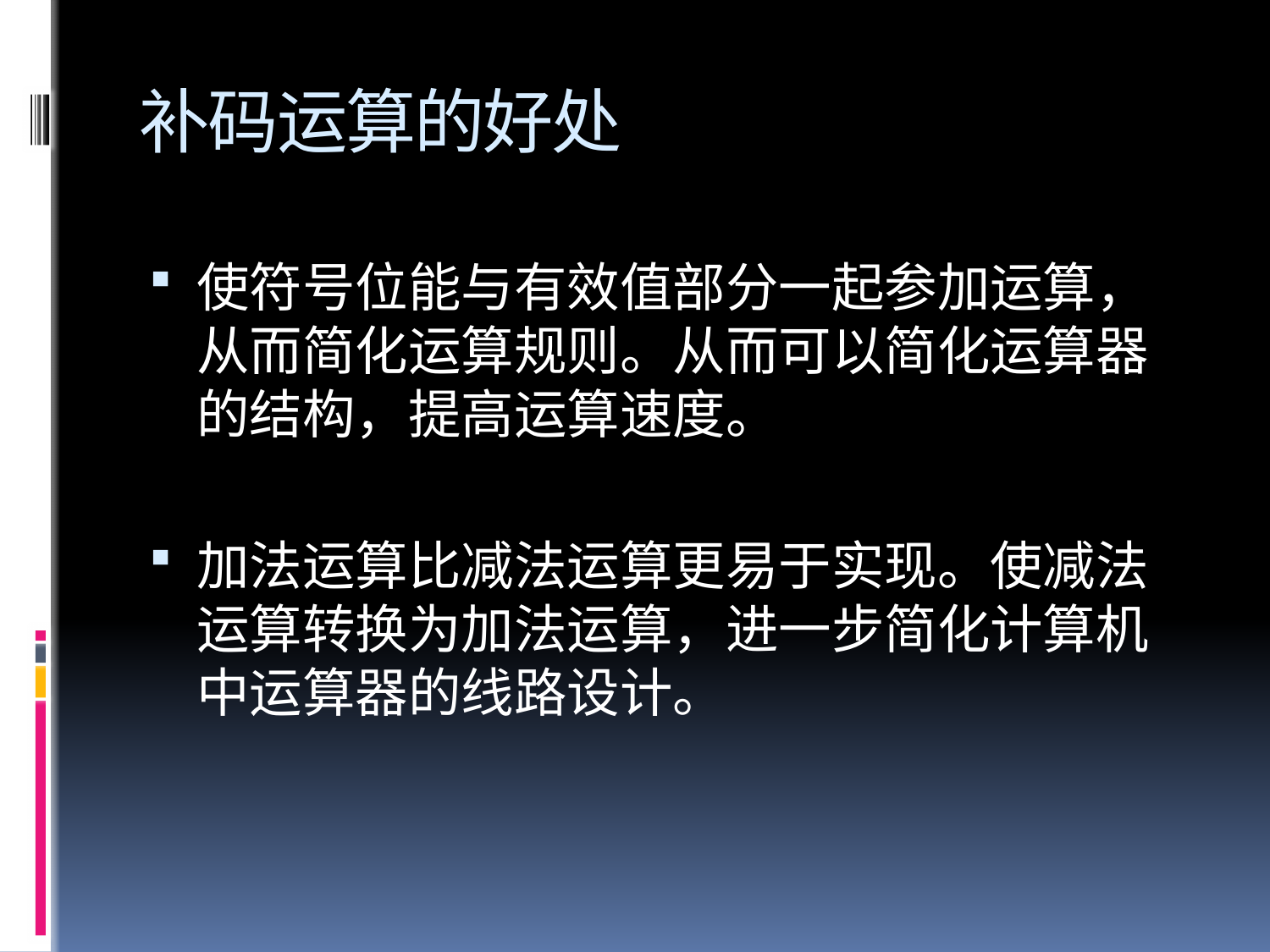

# 补码运算的好处
使符号位能与有效值部分一起参加运算，从而简化运算规则。从而可以简化运算器的结构，提高运算速度。

加法运算比减法运算更易于实现。使减法运算转换为加法运算，进一步简化计算机中运算器的线路设计。